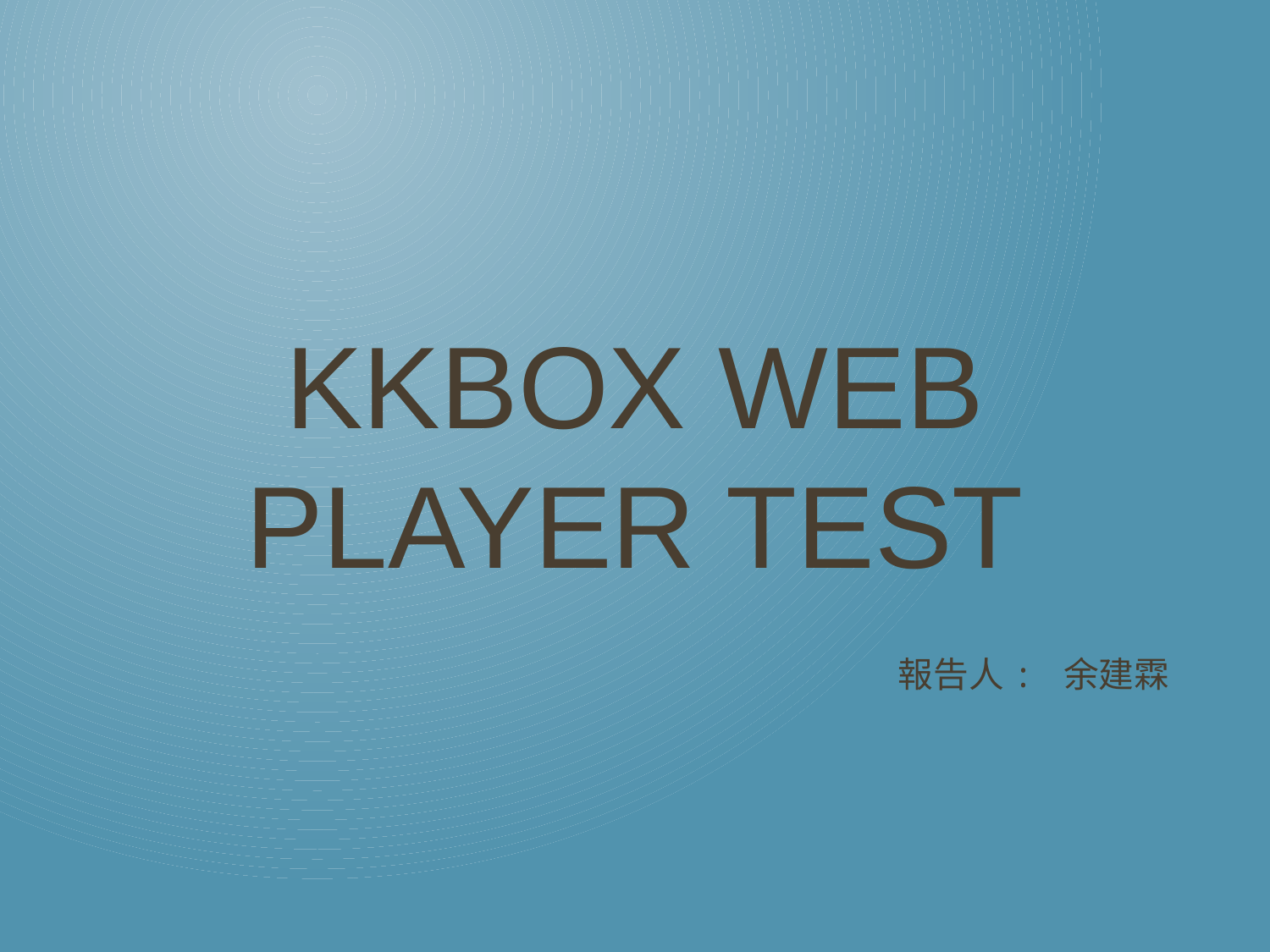

# KKBOX WEB player test
報告人: 余建霖